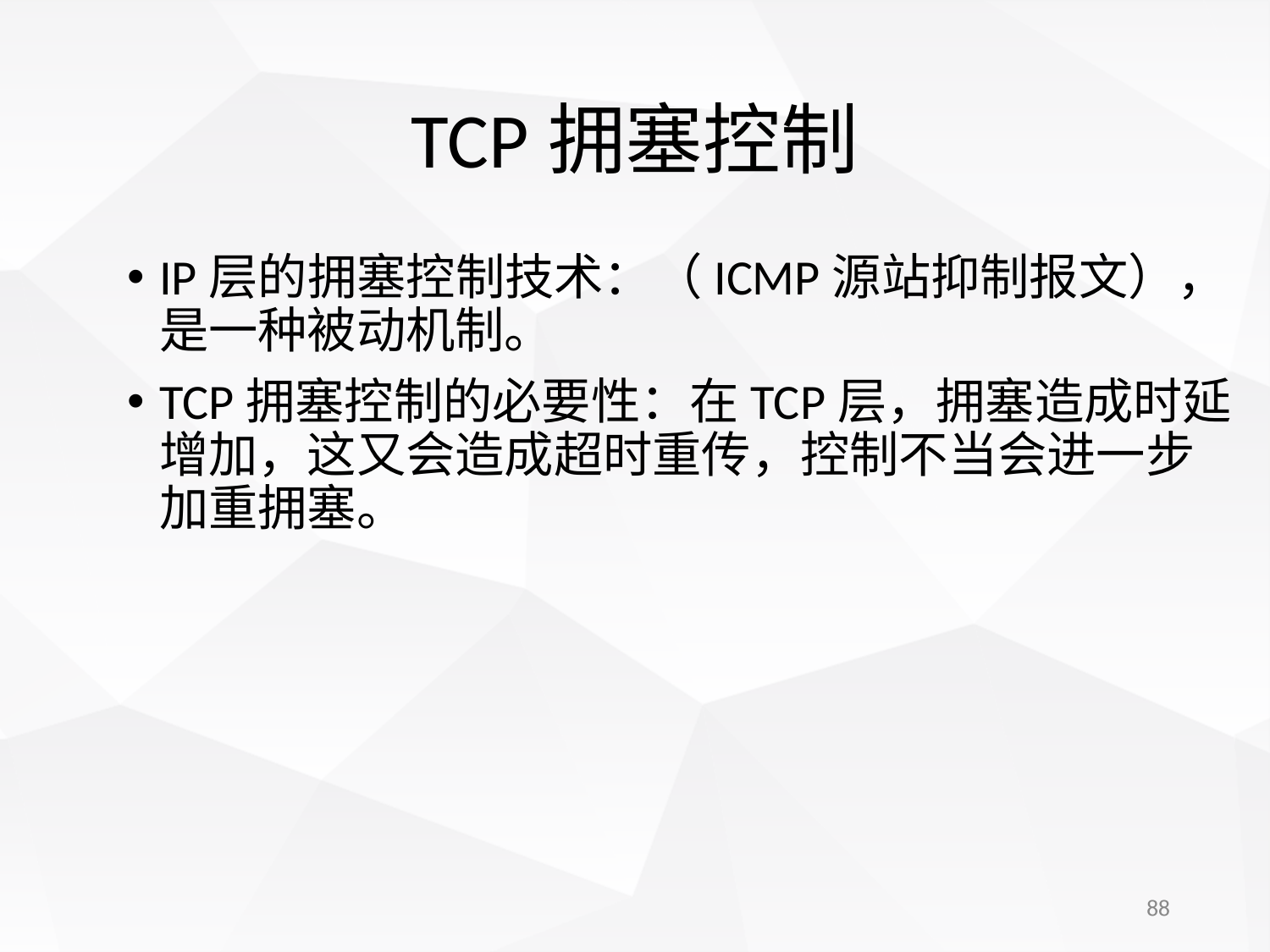

# TCP拥塞控制
IP层的拥塞控制技术：（ICMP源站抑制报文），是一种被动机制。
TCP拥塞控制的必要性：在TCP层，拥塞造成时延增加，这又会造成超时重传，控制不当会进一步加重拥塞。

88